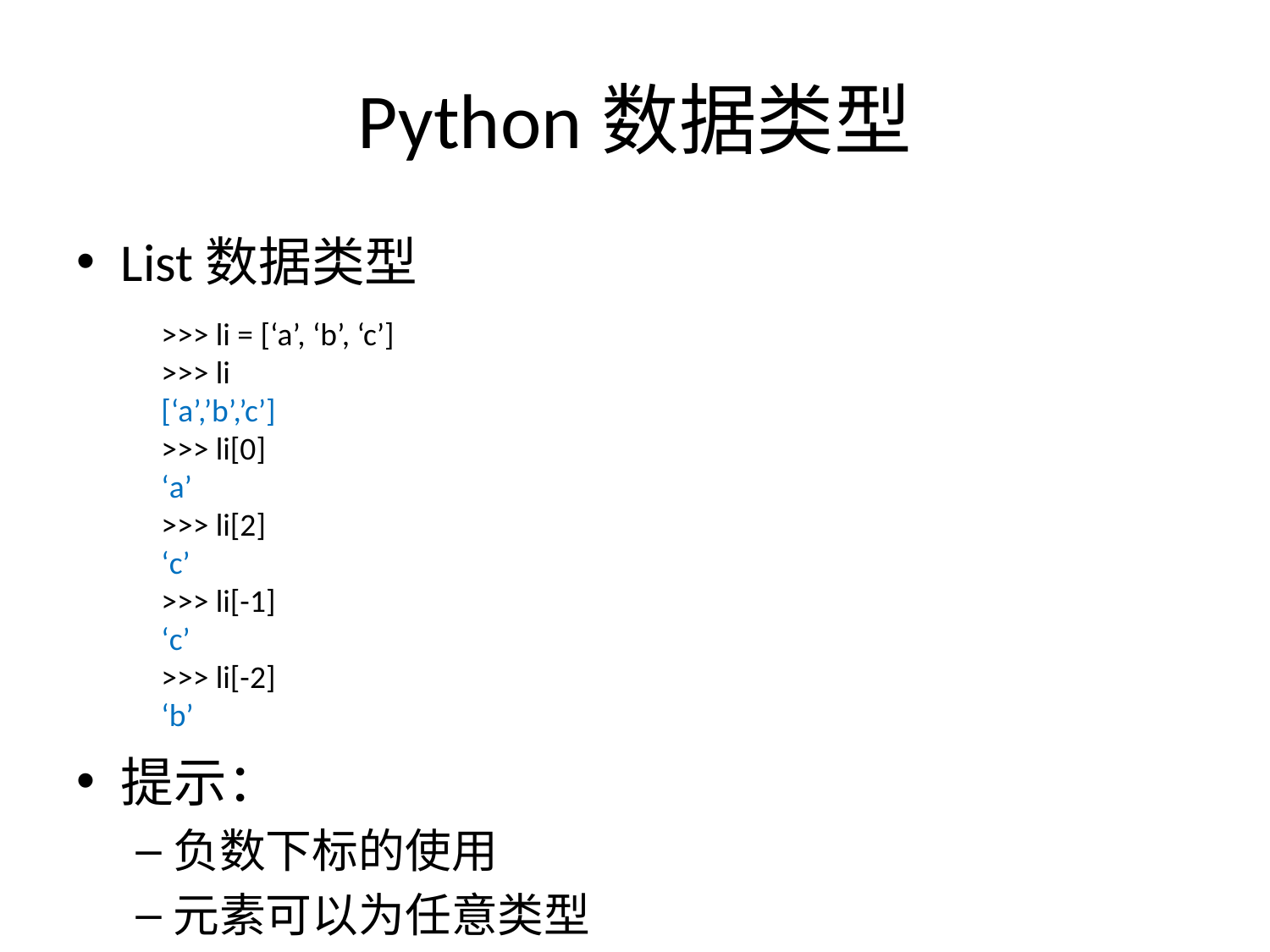

# Python数据类型
List数据类型

提示：
负数下标的使用
元素可以为任意类型

>>> li = [‘a’, ‘b’, ‘c’]
>>> li
[‘a’,’b’,’c’]
>>> li[0]
‘a’
>>> li[2]
‘c’
>>> li[-1]
‘c’
>>> li[-2]
‘b’